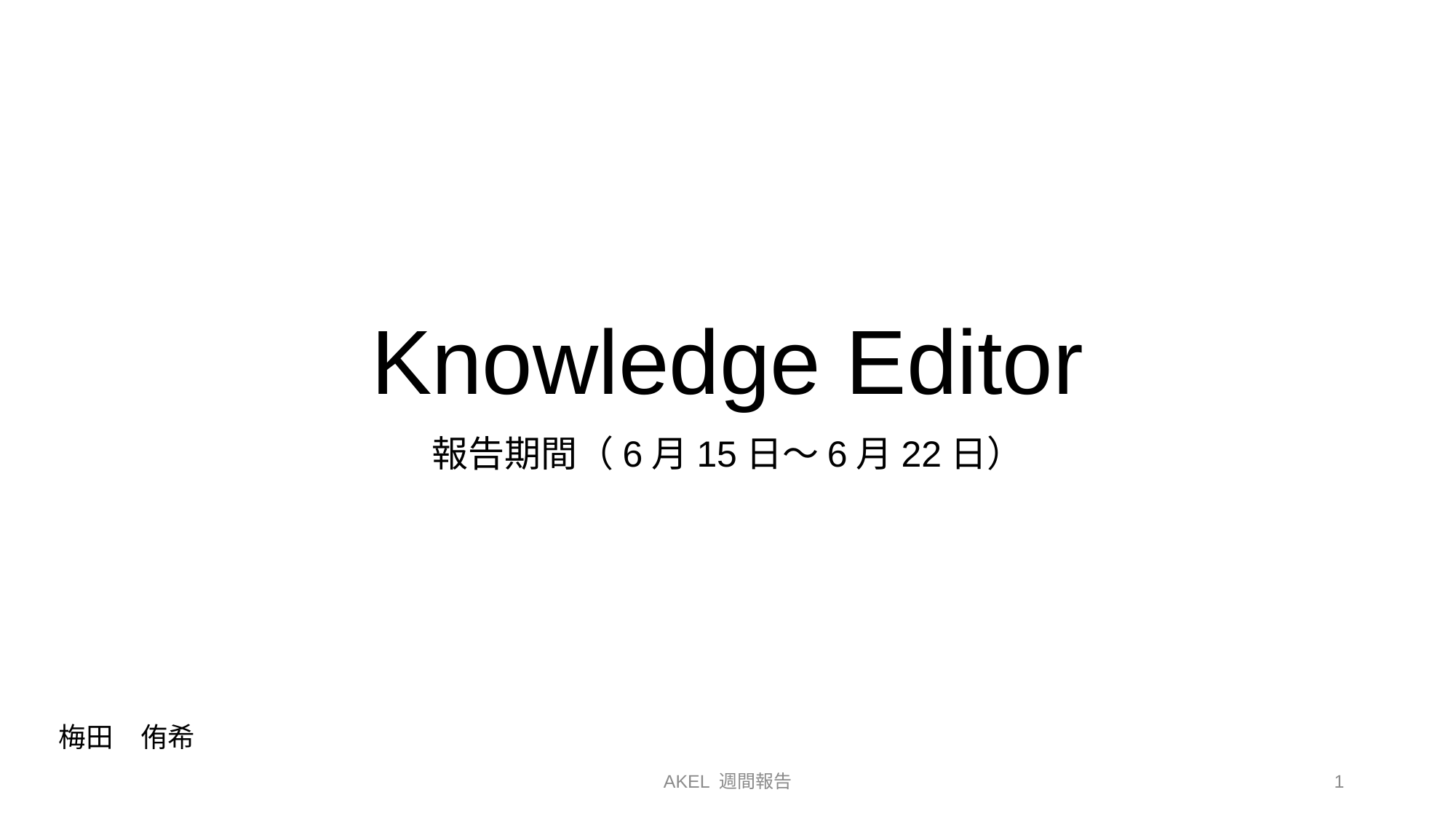

# Knowledge Editor
報告期間（6月15日～6月22日）
梅田　侑希
AKEL 週間報告
1